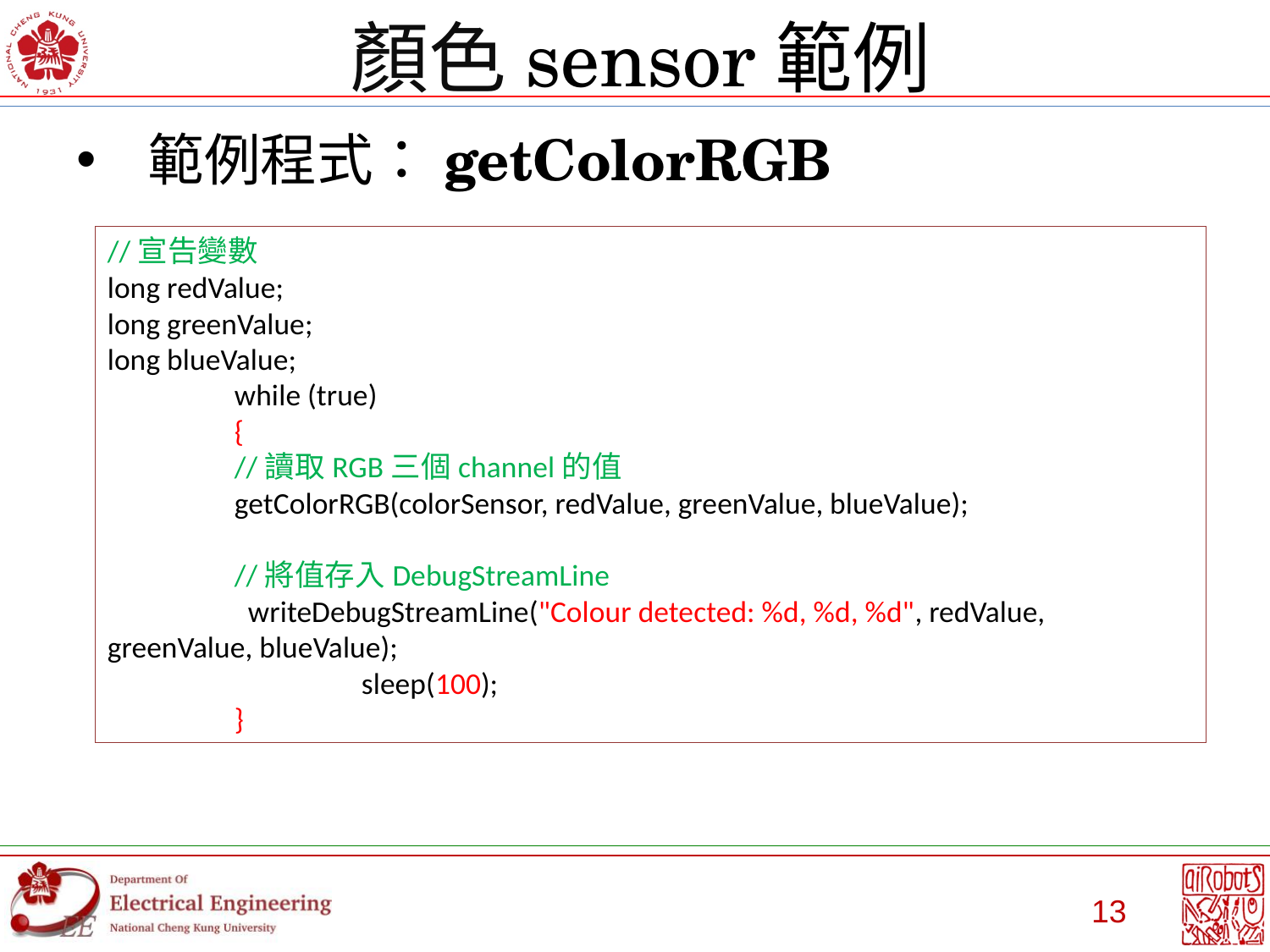

# 顏色sensor範例
範例程式：getColorRGB
//宣告變數
long redValue;
long greenValue;
long blueValue;
	while (true)
	{
	//讀取RGB三個channel的值
	getColorRGB(colorSensor, redValue, greenValue, blueValue);

	//將值存入DebugStreamLine
	  writeDebugStreamLine("Colour detected: %d, %d, %d", redValue, greenValue, blueValue);
		sleep(100);
	}